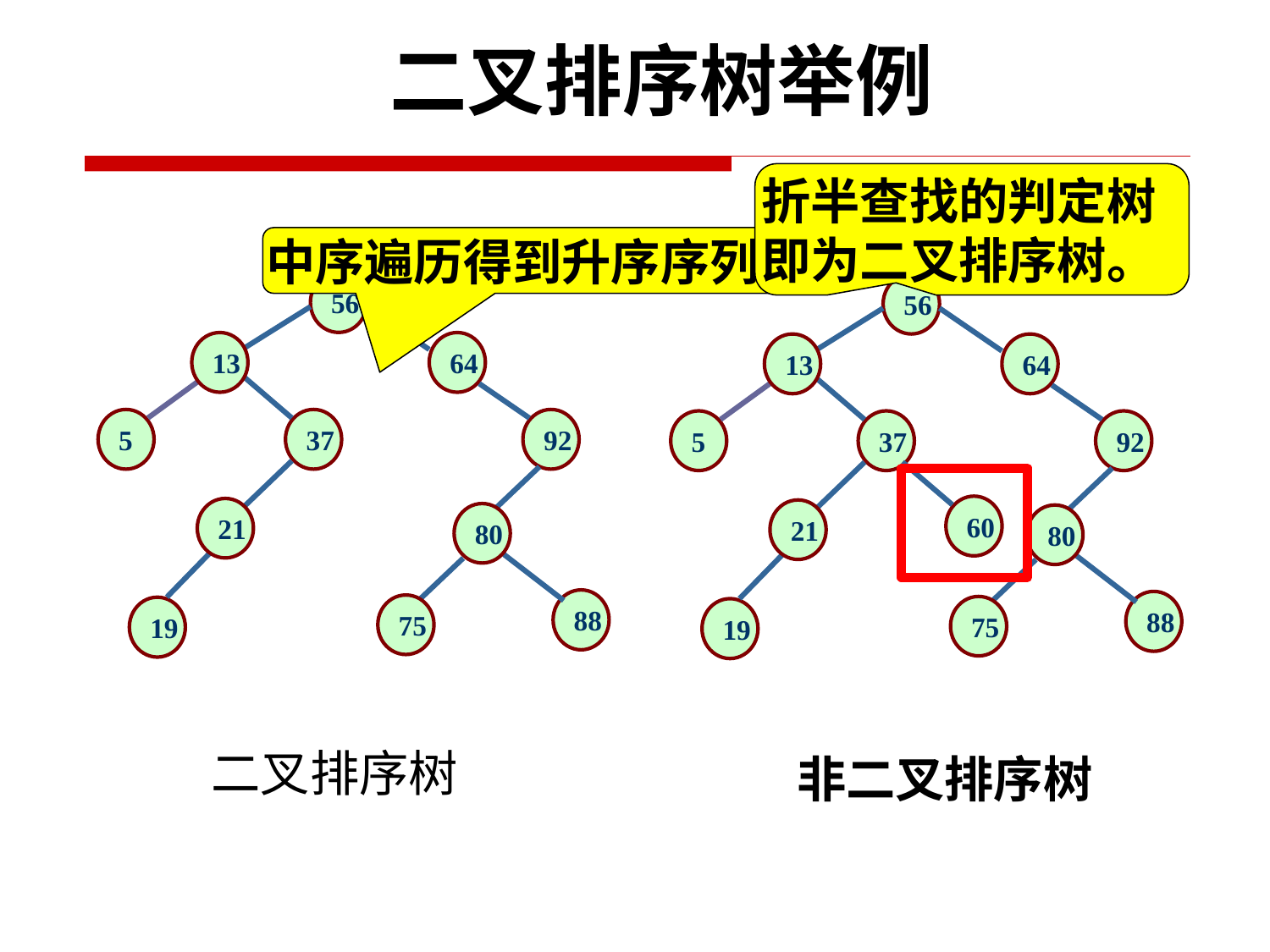

二叉排序树举例
折半查找的判定树即为二叉排序树。
中序遍历得到升序序列。
56

13
64

5
37
92

21
80

88
75
19
56

13
64

5
37
92

60
21
80

88
75
19

二叉排序树
非二叉排序树